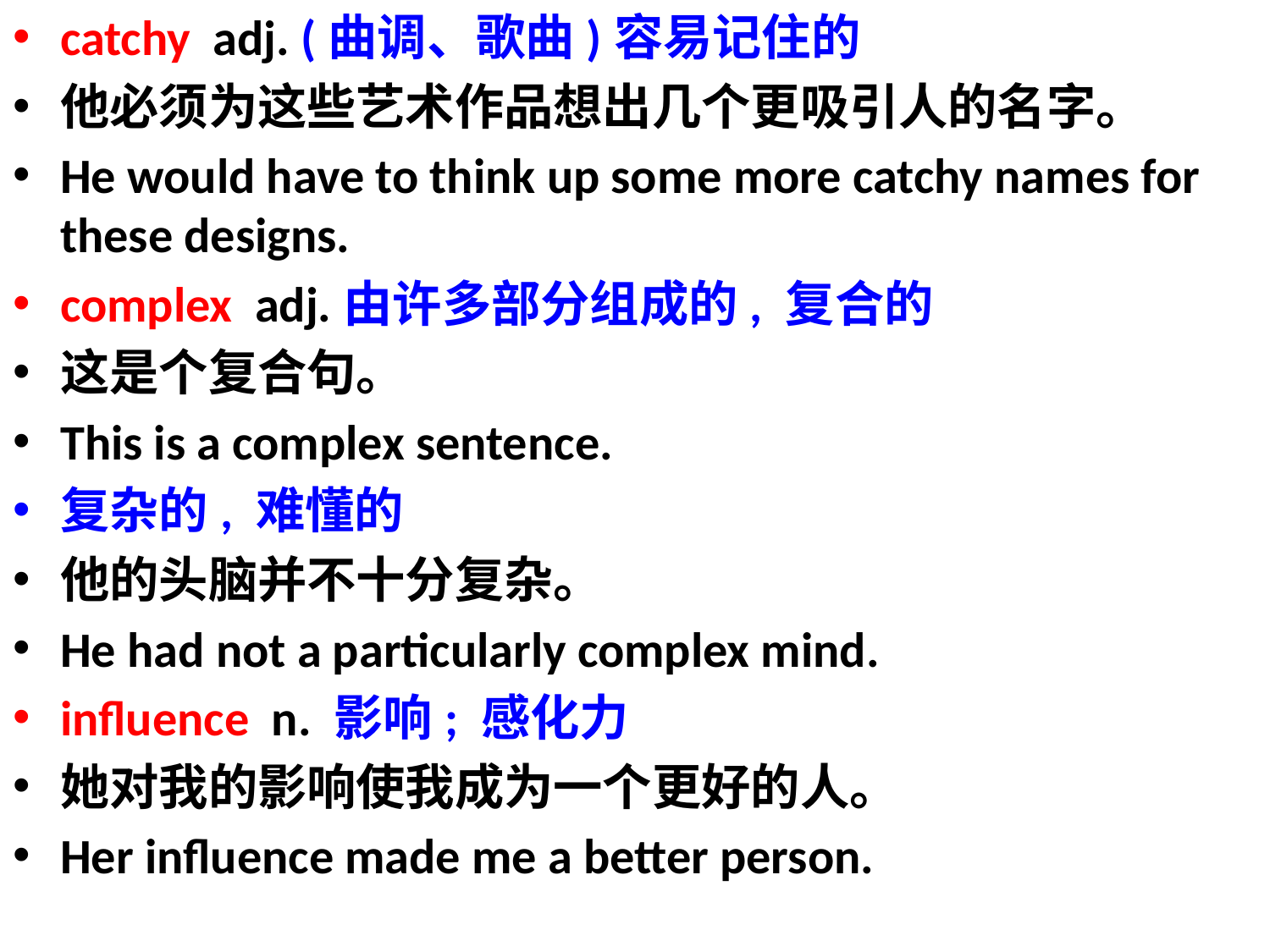

catchy  adj. (曲调、歌曲)容易记住的
他必须为这些艺术作品想出几个更吸引人的名字。
He would have to think up some more catchy names for these designs.
complex  adj.由许多部分组成的, 复合的
这是个复合句。
This is a complex sentence.
复杂的, 难懂的
他的头脑并不十分复杂。
He had not a particularly complex mind.
influence  n. 影响; 感化力
她对我的影响使我成为一个更好的人。
Her influence made me a better person.